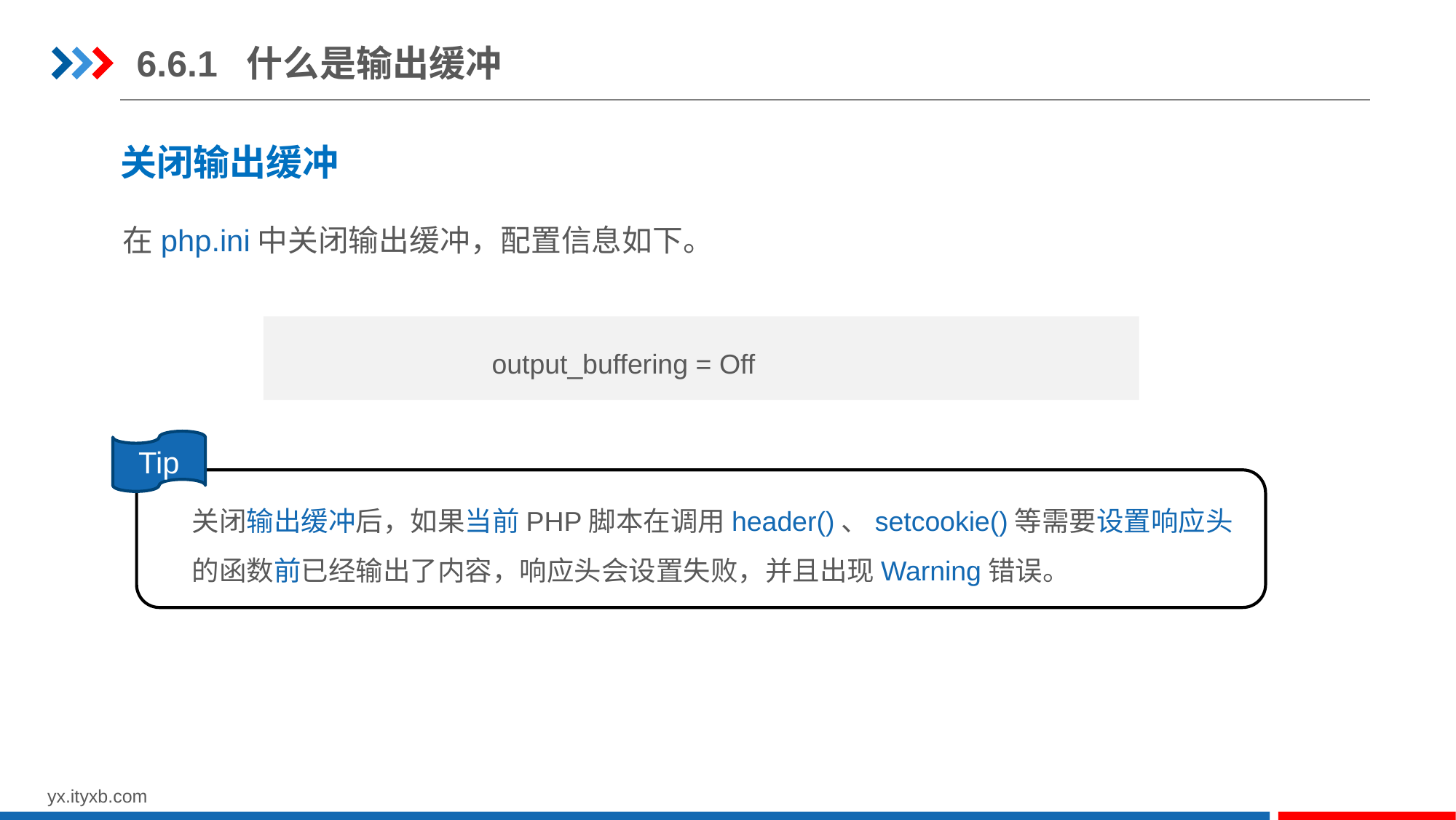

6.6.1  什么是输出缓冲
关闭输出缓冲
在php.ini中关闭输出缓冲，配置信息如下。

output_buffering = Off
Tip

关闭输出缓冲后，如果当前PHP脚本在调用header()、setcookie()等需要设置响应头的函数前已经输出了内容，响应头会设置失败，并且出现Warning错误。